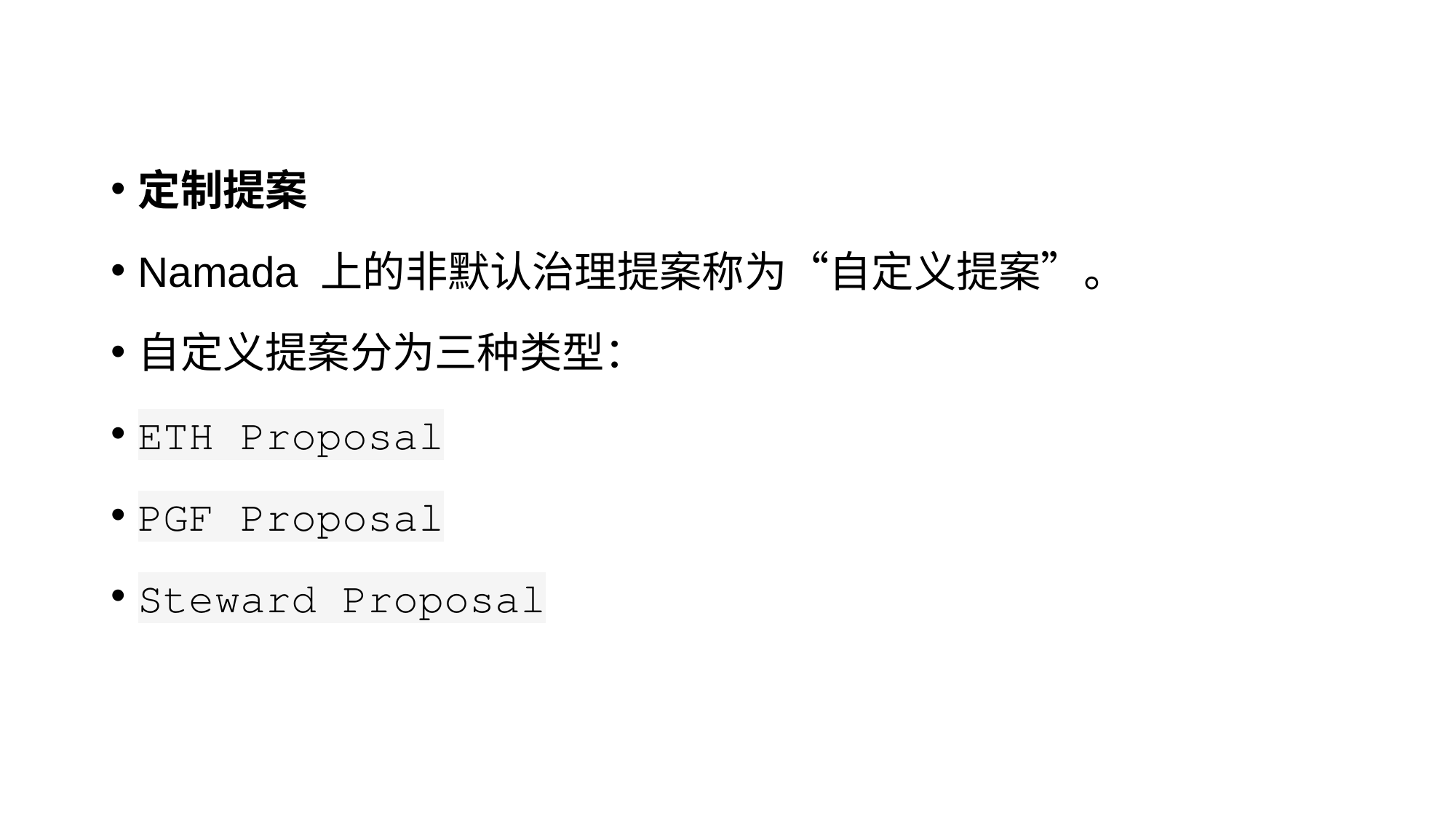

定制提案
Namada 上的非默认治理提案称为“自定义提案”。
自定义提案分为三种类型：
ETH Proposal
PGF Proposal
Steward Proposal